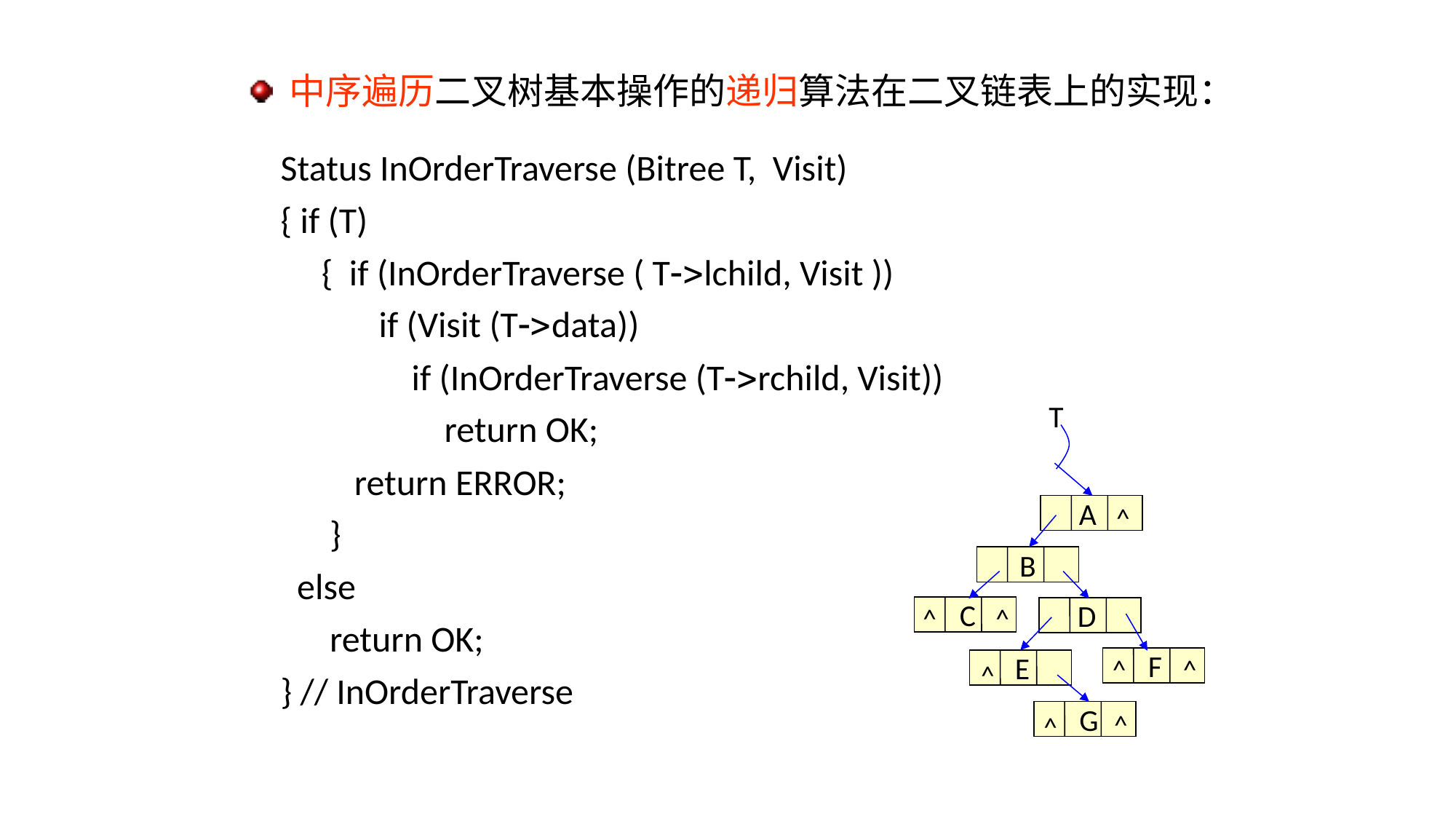

中序遍历二叉树基本操作的递归算法在二叉链表上的实现：
Status InOrderTraverse (Bitree T,  Visit)
{ if (T)
     {  if (InOrderTraverse ( T−>lchild, Visit ))
            if (Visit (T−>data))
                if (InOrderTraverse (T−>rchild, Visit))
                    return OK;
         return ERROR;
      }
  else
      return OK;
} // InOrderTraverse
T

    A

^

 B

^
^
     C

    D

^
^
     F

     E

^

     G

^
^